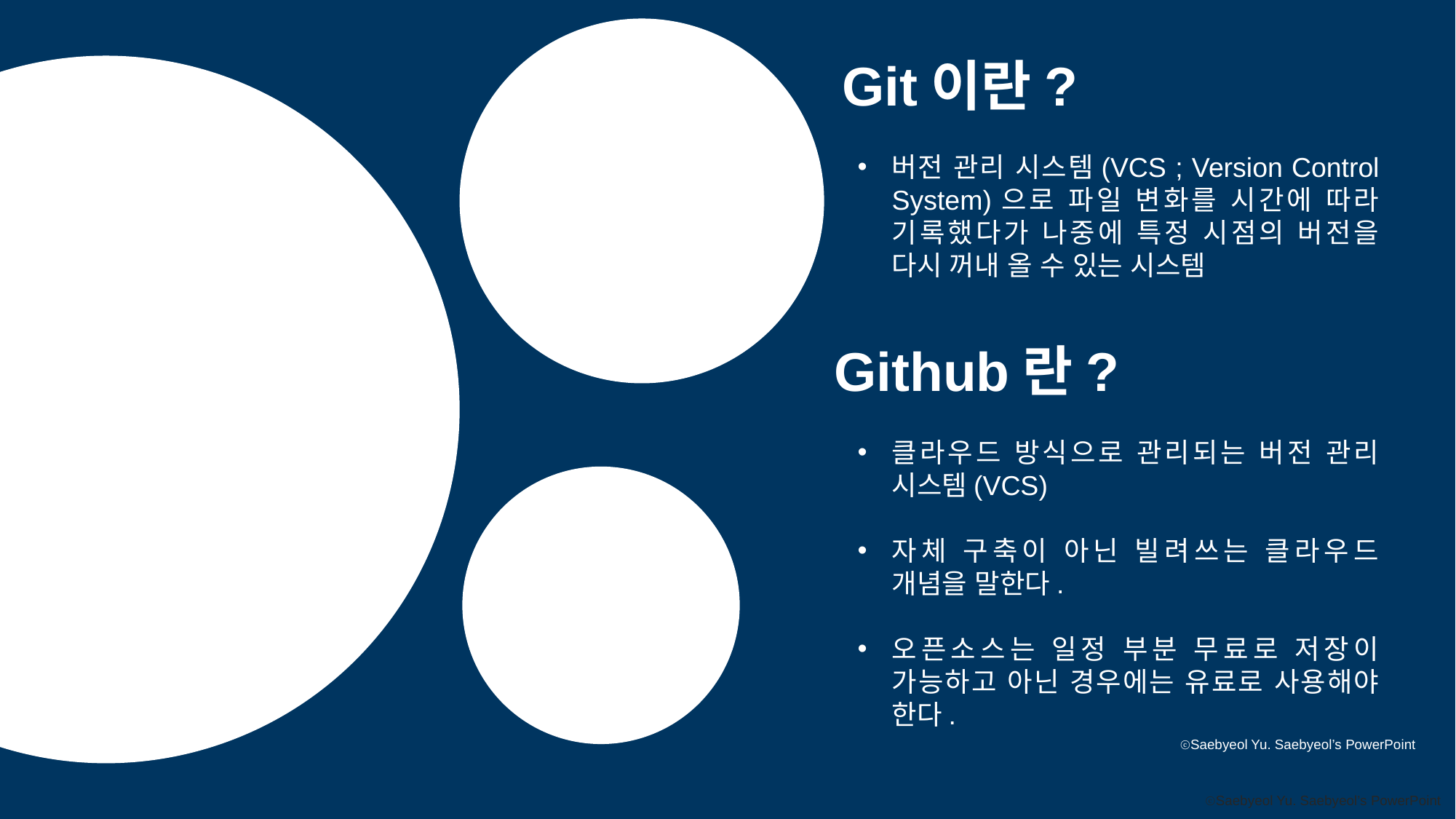

Git이란?

버전 관리 시스템(VCS ; Version Control System)으로 파일 변화를 시간에 따라 기록했다가 나중에 특정 시점의 버전을 다시 꺼내 올 수 있는 시스템

Github란?
클라우드 방식으로 관리되는 버전 관리 시스템(VCS)

자체 구축이 아닌 빌려쓰는 클라우드 개념을 말한다.

오픈소스는 일정 부분 무료로 저장이 가능하고 아닌 경우에는 유료로 사용해야 한다.

ⓒSaebyeol Yu. Saebyeol’s PowerPoint